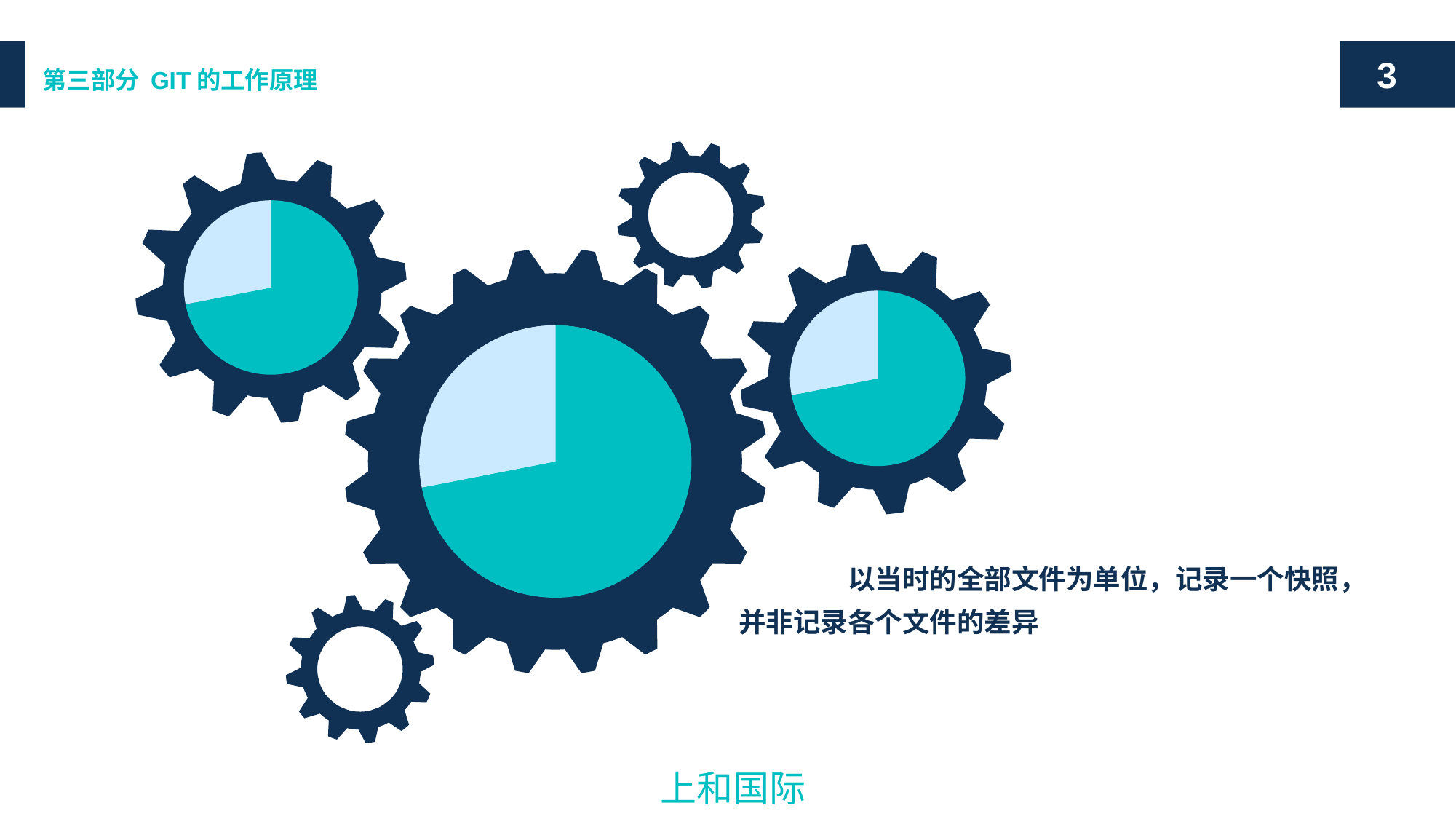

3
第三部分 GIT的工作原理

### Chart

| Category | 销售 |
|---|---|
| 第一季度 | 8.2 |
| 第二季度 | 3.2 |

### Chart

| Category | 销售 |
|---|---|
| 第一季度 | 8.2 |
| 第二季度 | 3.2 |

### Chart

| Category | 销售 |
|---|---|
| 第一季度 | 8.2 |
| 第二季度 | 3.2 |
	以当时的全部文件为单位，记录一个快照，并非记录各个文件的差异

上和国际